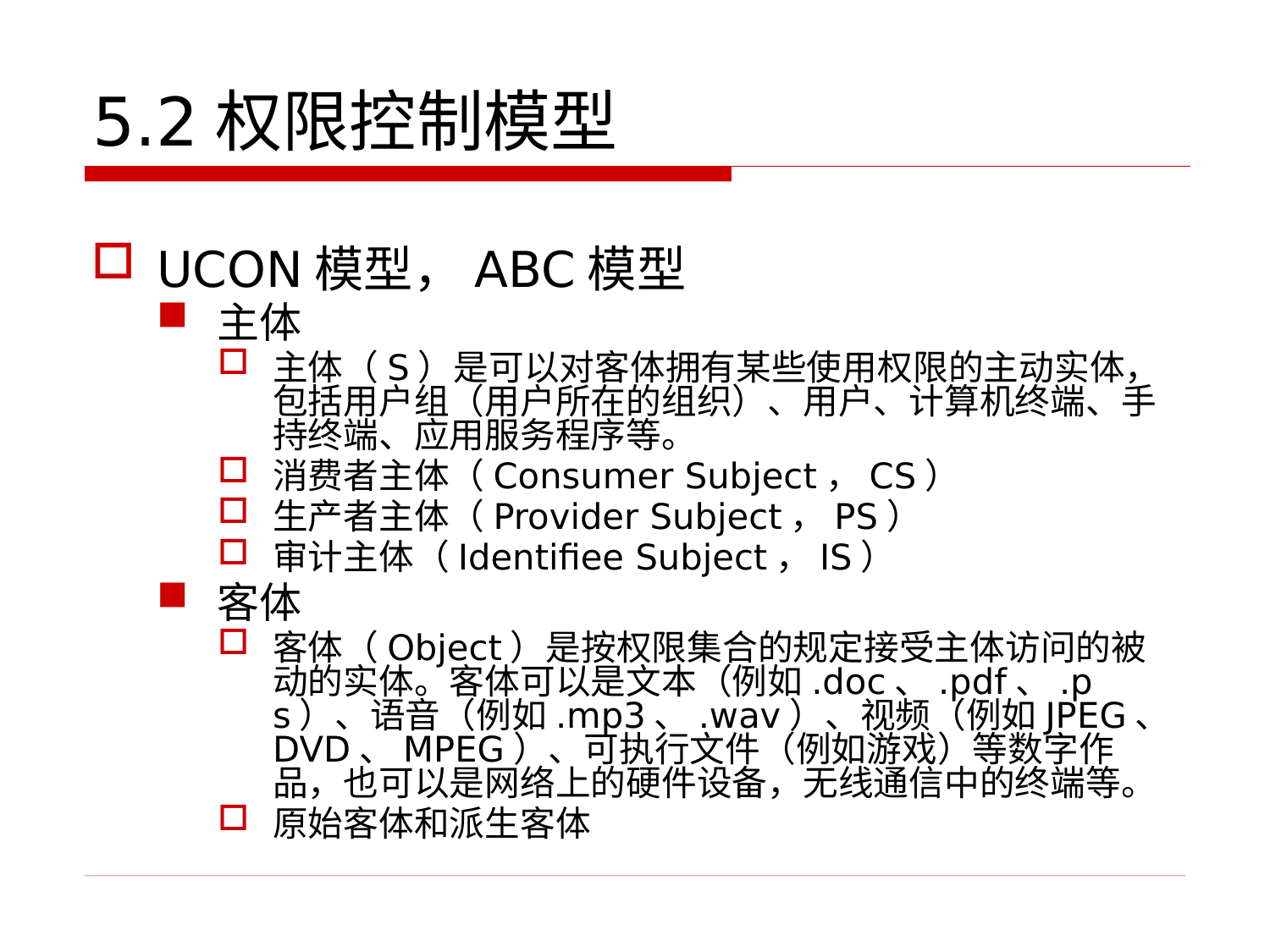

# 5.2权限控制模型
UCON模型，ABC模型
主体
主体（S）是可以对客体拥有某些使用权限的主动实体，包括用户组（用户所在的组织）、用户、计算机终端、手持终端、应用服务程序等。
消费者主体（Consumer Subject，CS）
生产者主体（Provider Subject，PS）
审计主体（Identifiee Subject，IS）
客体
客体（Object）是按权限集合的规定接受主体访问的被动的实体。客体可以是文本（例如.doc、.pdf、.ps）、语音（例如.mp3、.wav）、视频（例如JPEG、DVD、MPEG）、可执行文件（例如游戏）等数字作品，也可以是网络上的硬件设备，无线通信中的终端等。
原始客体和派生客体